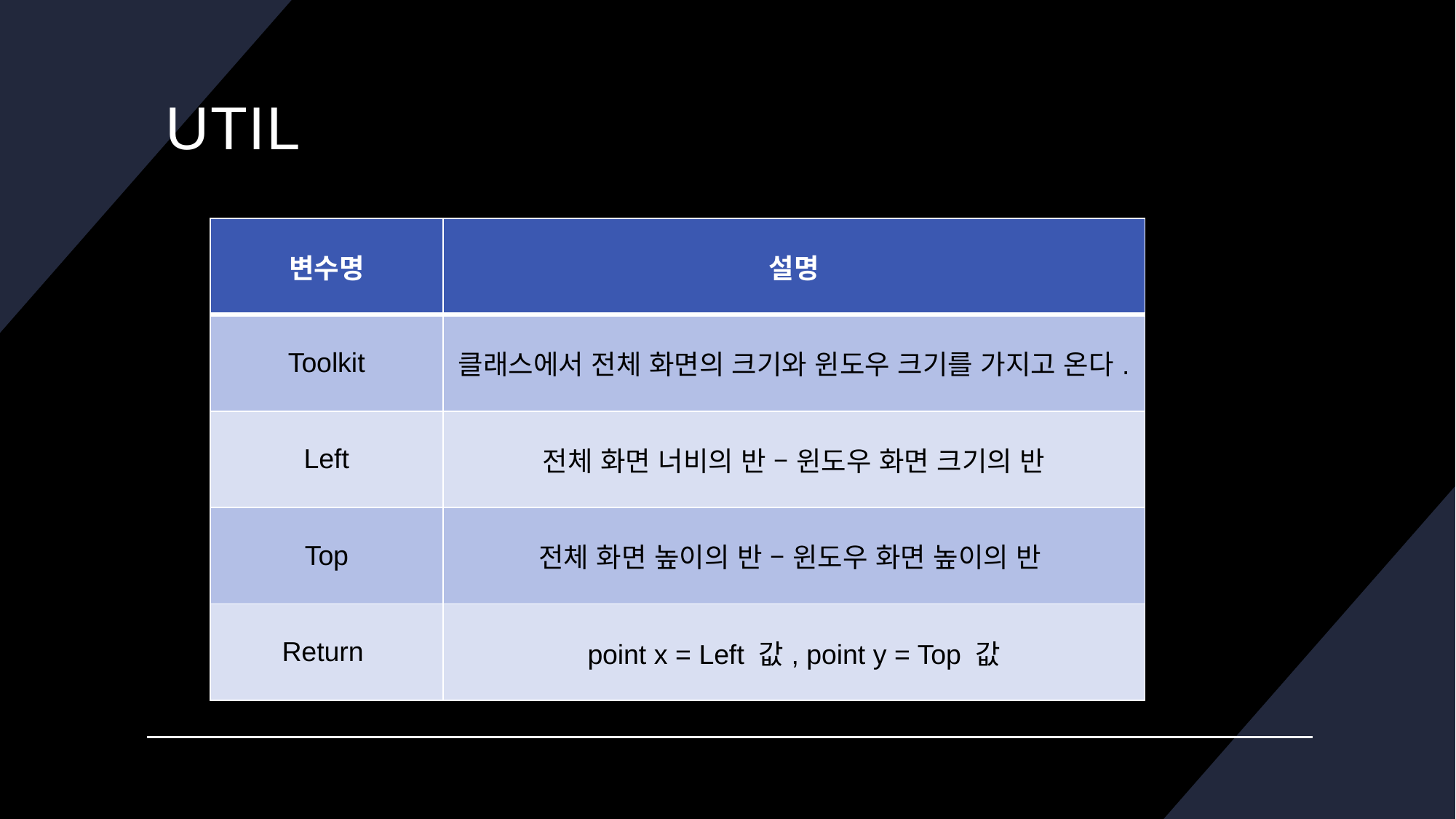

UTIL
| 변수명 | 설명 |
| --- | --- |
| Toolkit | 클래스에서 전체 화면의 크기와 윈도우 크기를 가지고 온다. |
| Left | 전체 화면 너비의 반 – 윈도우 화면 크기의 반 |
| Top | 전체 화면 높이의 반 – 윈도우 화면 높이의 반 |
| Return | point x = Left 값, point y = Top 값 |
MySQL과 Eclipse 연동